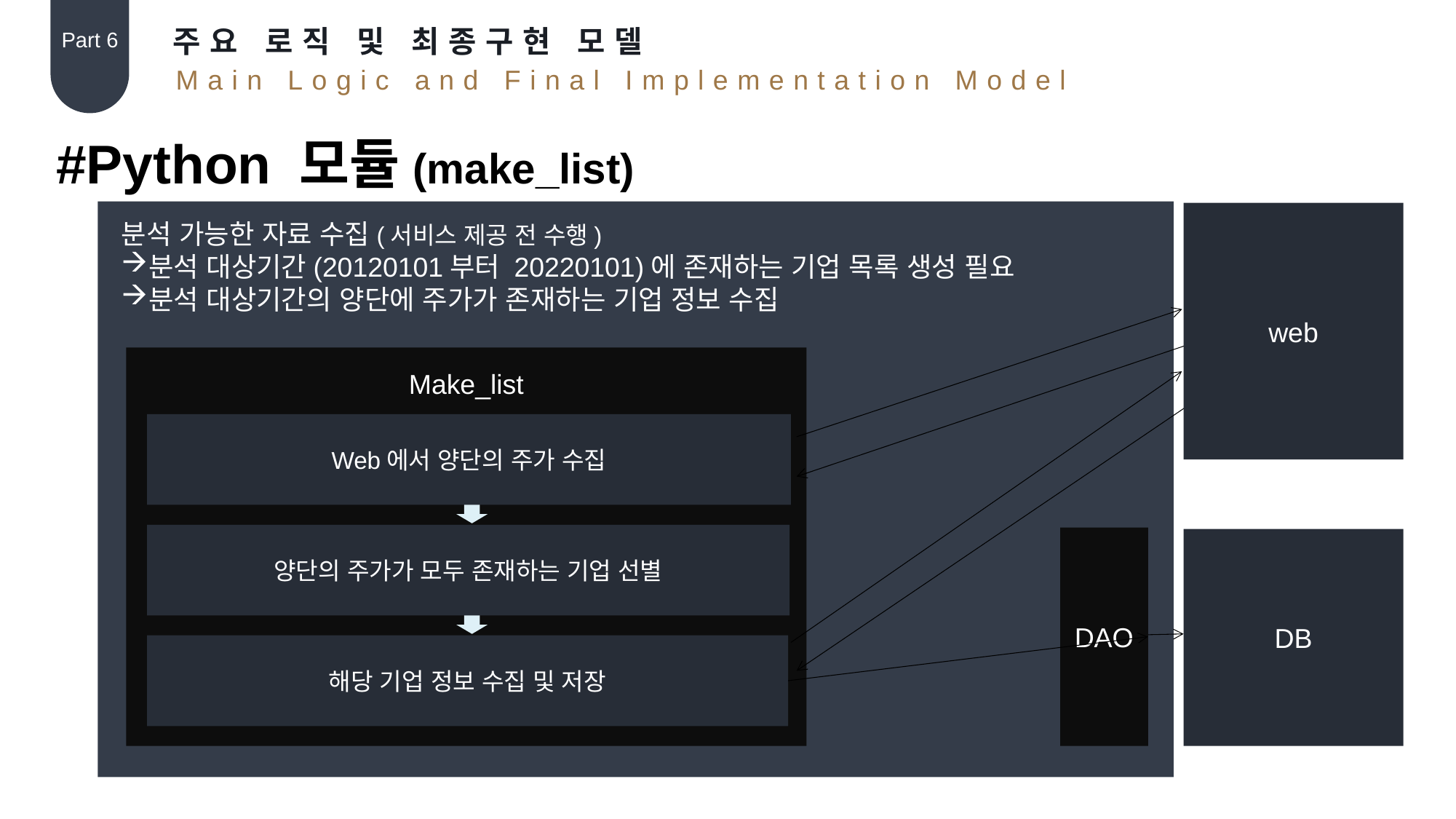

주요 로직 및 최종구현 모델
Part 6
Main Logic and Final Implementation Model
#Python 모듈(make_list)

web
분석 가능한 자료 수집(서비스 제공 전 수행)
분석 대상기간(20120101부터 20220101)에 존재하는 기업 목록 생성 필요
분석 대상기간의 양단에 주가가 존재하는 기업 정보 수집
Make_list

Web에서 양단의 주가 수집

양단의 주가가 모두 존재하는 기업 선별
DAO
DB

해당 기업 정보 수집 및 저장